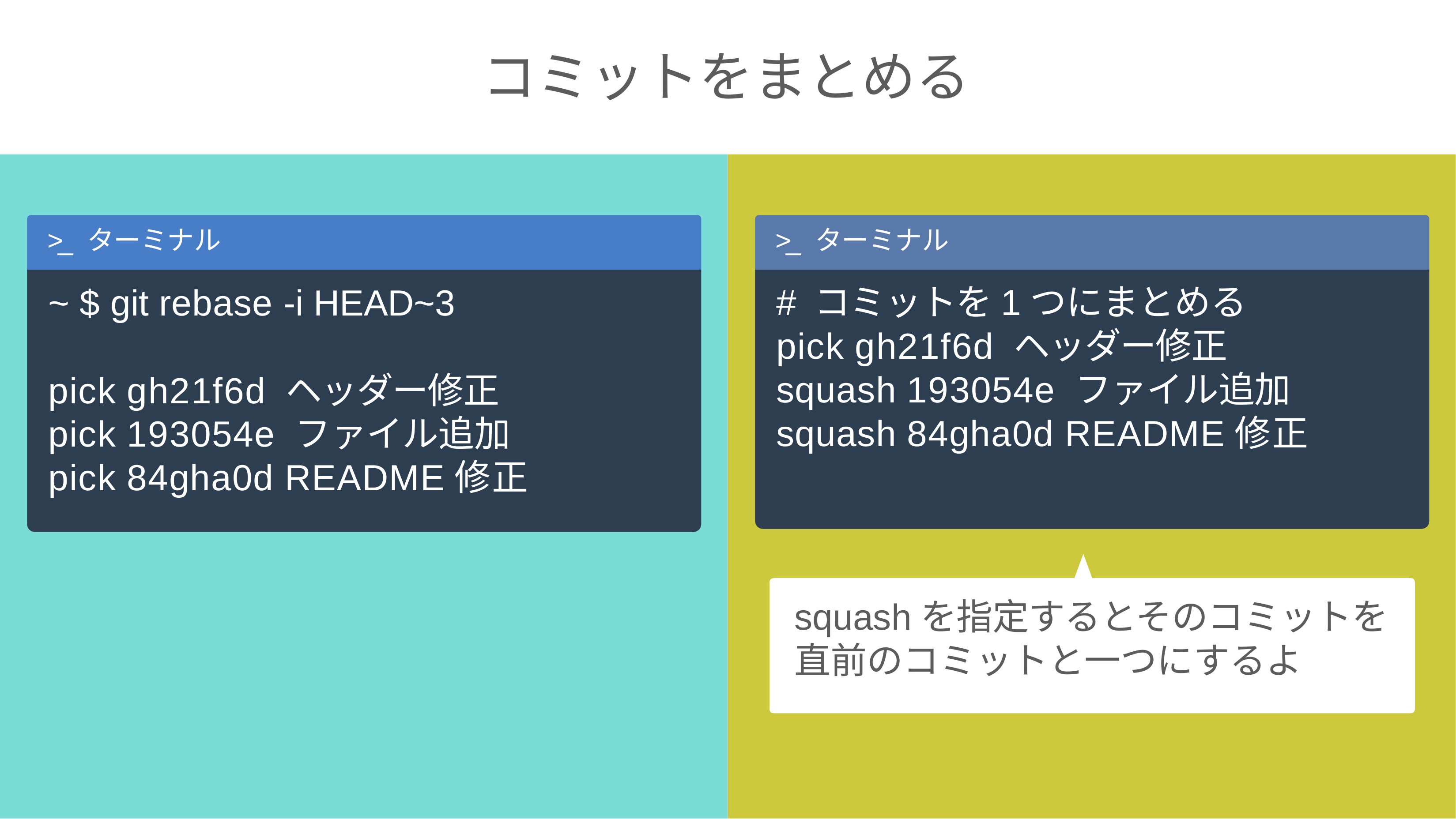

# コミットをまとめる

>_ ターミナル
~ $ git rebase -i HEAD~3
pick gh21f6d ヘッダー修正 pick 193054e ファイル追加 pick 84gha0d README修正
>_ ターミナル
# コミットを1つにまとめる pick gh21f6d ヘッダー修正 squash 193054e ファイル追加 squash 84gha0d README修正

squashを指定するとそのコミットを直前のコミットと一つにするよ